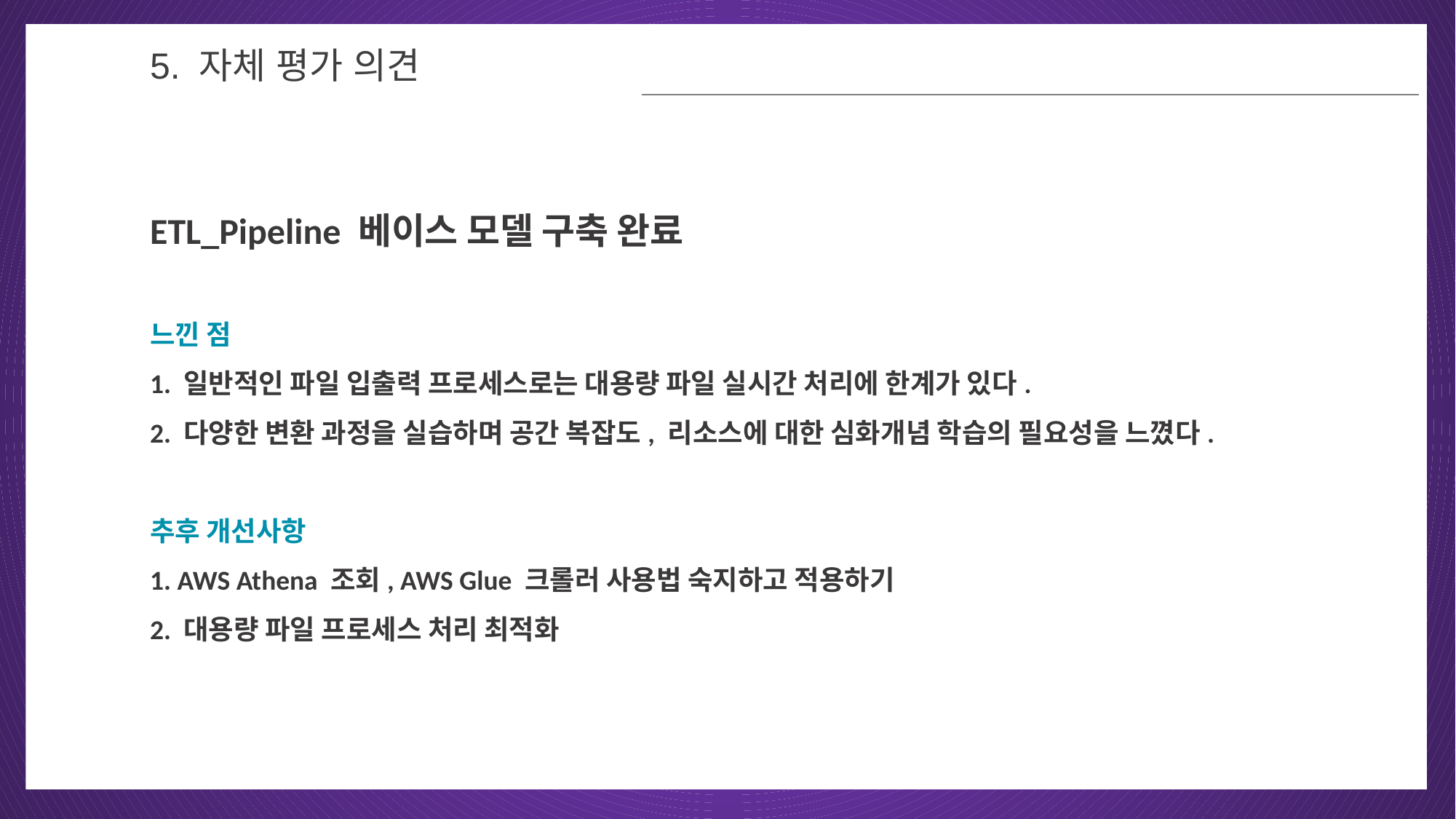

05

5. 자체 평가 의견
ETL_Pipeline 베이스 모델 구축 완료

느낀 점
1. 일반적인 파일 입출력 프로세스로는 대용량 파일 실시간 처리에 한계가 있다.
2. 다양한 변환 과정을 실습하며 공간 복잡도, 리소스에 대한 심화개념 학습의 필요성을 느꼈다.

추후 개선사항
1. AWS Athena 조회, AWS Glue 크롤러 사용법 숙지하고 적용하기
2. 대용량 파일 프로세스 처리 최적화